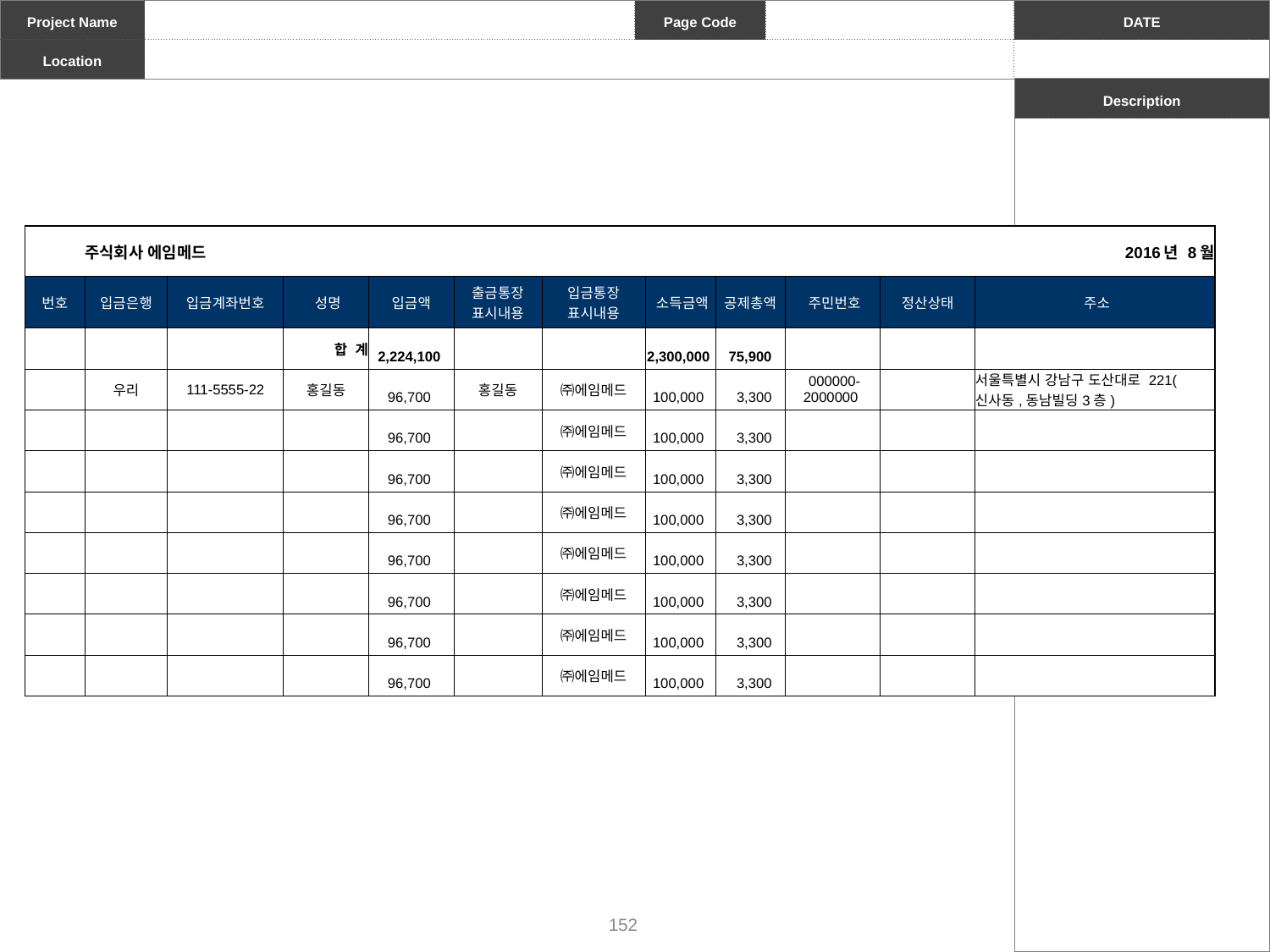

|  | 주식회사 에임메드 |  |  |  |  |  |  |  |  |  | 2016년 8월 |
| --- | --- | --- | --- | --- | --- | --- | --- | --- | --- | --- | --- |
| 번호 | 입금은행 | 입금계좌번호 | 성명 | 입금액 | 출금통장 표시내용 | 입금통장 표시내용 | 소득금액 | 공제총액 | 주민번호 | 정산상태 | 주소 |
|  |  |  | 합 계 | 2,224,100 |  |  | 2,300,000 | 75,900 |  |  |  |
|  | 우리 | 111-5555-22 | 홍길동 | 96,700 | 홍길동 | ㈜에임메드 | 100,000 | 3,300 | 000000-2000000 |  | 서울특별시 강남구 도산대로 221(신사동,동남빌딩3층) |
|  |  |  |  | 96,700 |  | ㈜에임메드 | 100,000 | 3,300 |  |  |  |
|  |  |  |  | 96,700 |  | ㈜에임메드 | 100,000 | 3,300 |  |  |  |
|  |  |  |  | 96,700 |  | ㈜에임메드 | 100,000 | 3,300 |  |  |  |
|  |  |  |  | 96,700 |  | ㈜에임메드 | 100,000 | 3,300 |  |  |  |
|  |  |  |  | 96,700 |  | ㈜에임메드 | 100,000 | 3,300 |  |  |  |
|  |  |  |  | 96,700 |  | ㈜에임메드 | 100,000 | 3,300 |  |  |  |
|  |  |  |  | 96,700 |  | ㈜에임메드 | 100,000 | 3,300 |  |  |  |
152